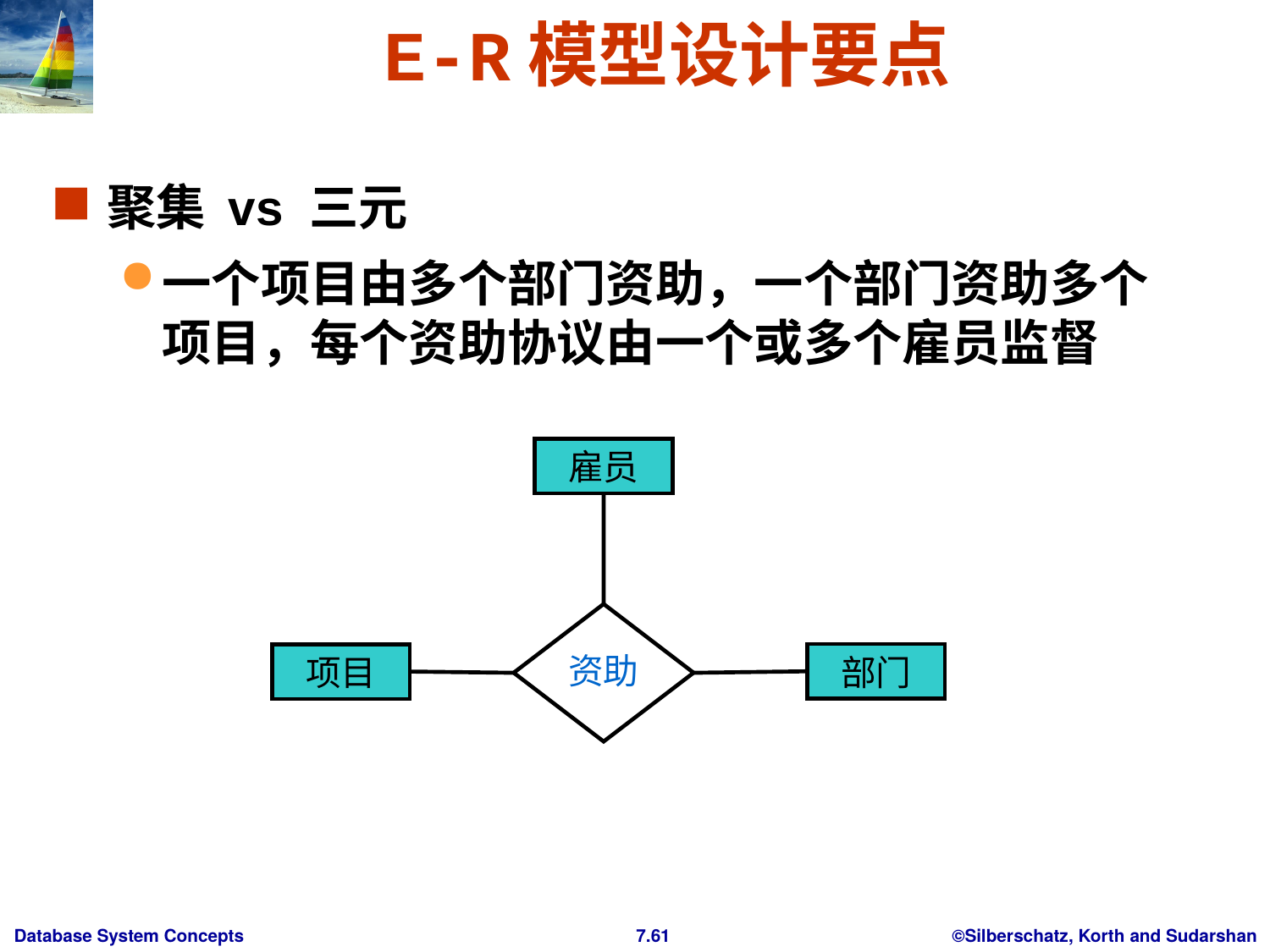

# E-R模型设计要点
聚集 vs 三元
一个项目由多个部门资助，一个部门资助多个项目，每个资助协议由一个或多个雇员监督
雇员
资助
部门
项目